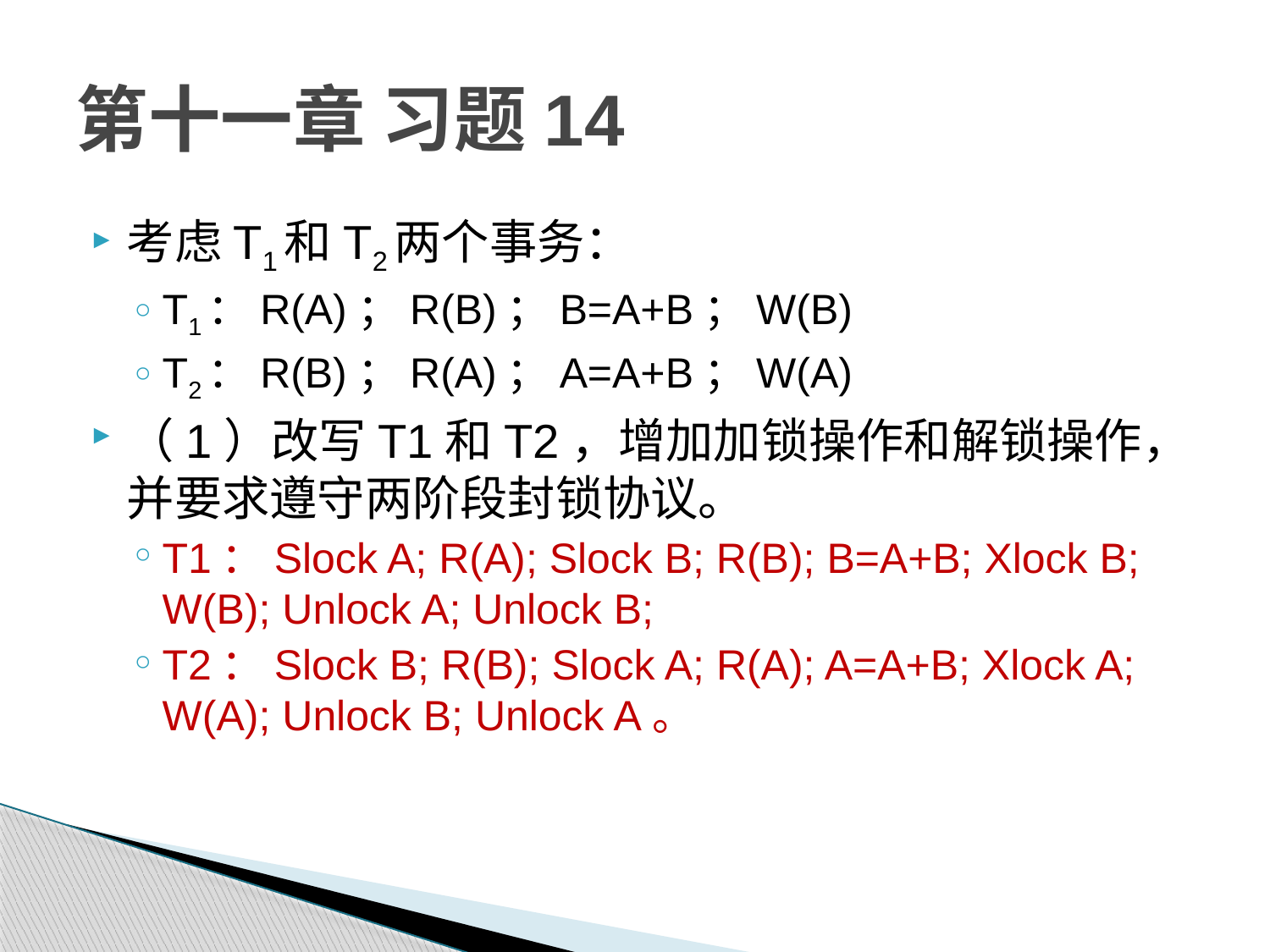

# 第十一章 习题14
考虑T1和T2两个事务：
T1：R(A)；R(B)；B=A+B；W(B)
T2：R(B)；R(A)；A=A+B；W(A)
（1）改写T1和T2，增加加锁操作和解锁操作，并要求遵守两阶段封锁协议。
T1：Slock A; R(A); Slock B; R(B); B=A+B; Xlock B; W(B); Unlock A; Unlock B;
T2：Slock B; R(B); Slock A; R(A); A=A+B; Xlock A; W(A); Unlock B; Unlock A。